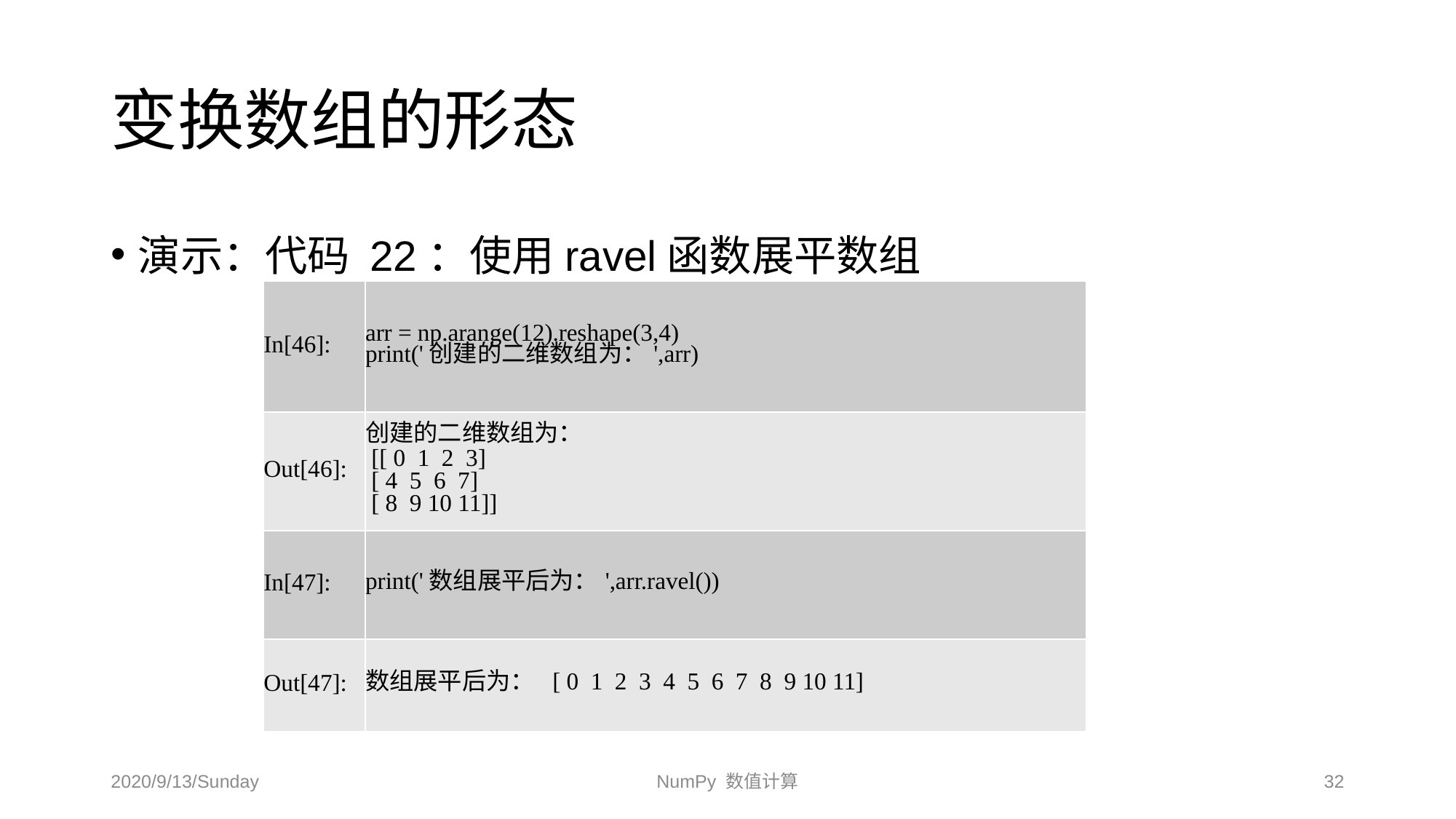

# 变换数组的形态
演示：代码 22：使用ravel函数展平数组

| In[46]: | arr = np.arange(12).reshape(3,4) print('创建的二维数组为：',arr) |
| --- | --- |
| Out[46]: | 创建的二维数组为： [[ 0 1 2 3] [ 4 5 6 7] [ 8 9 10 11]] |
| In[47]: | print('数组展平后为：',arr.ravel()) |
| Out[47]: | 数组展平后为： [ 0 1 2 3 4 5 6 7 8 9 10 11] |
2020/9/13/Sunday
NumPy 数值计算
32